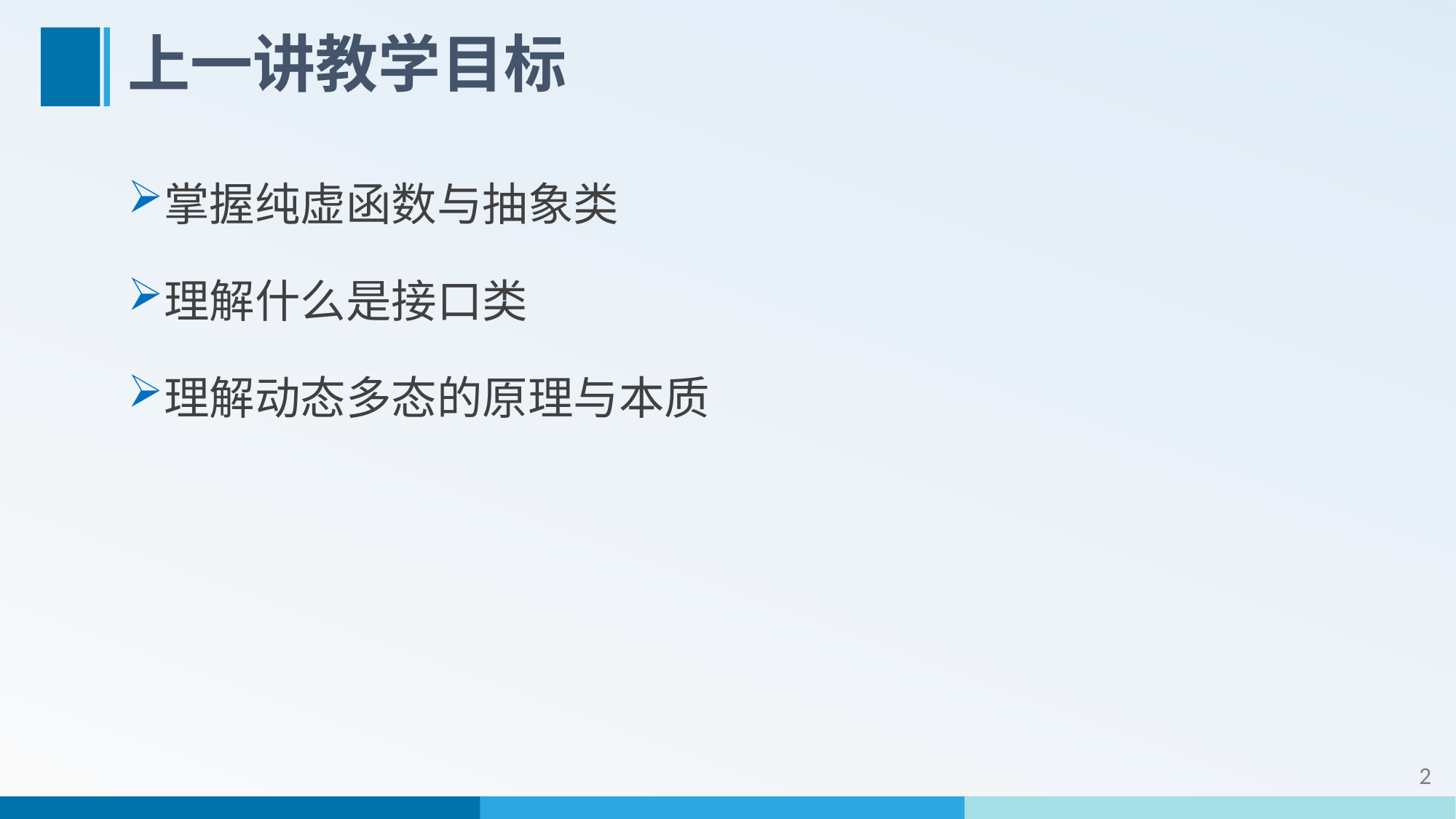

# 上一讲教学目标
掌握纯虚函数与抽象类
理解什么是接口类
理解动态多态的原理与本质